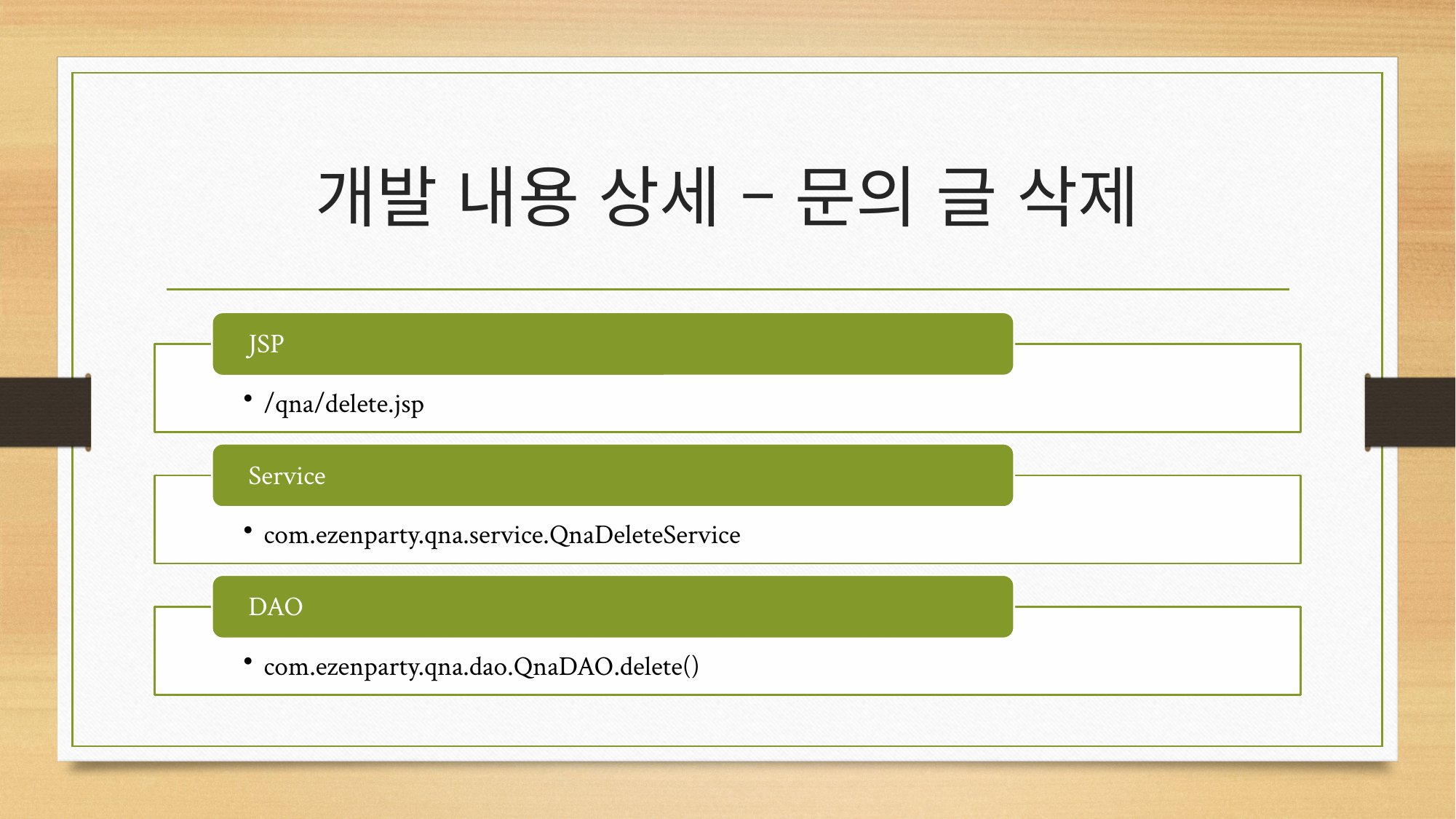

# 개발 내용 상세 – 문의 글 삭제
/qna/delete.jsp
JSP
com.ezenparty.qna.service.QnaDeleteService
Service
com.ezenparty.qna.dao.QnaDAO.delete()
DAO